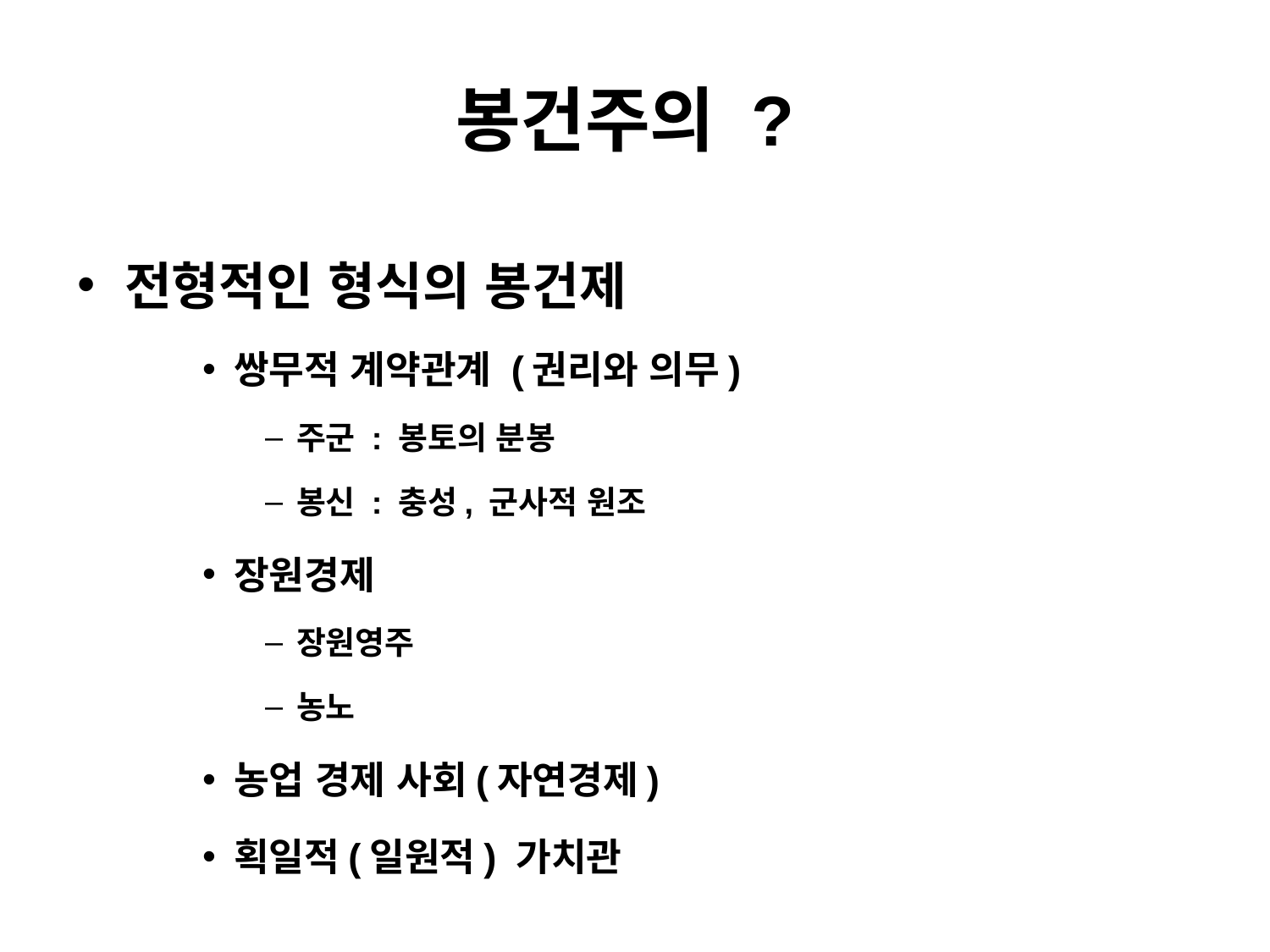

# 봉건주의 ?
전형적인 형식의 봉건제
쌍무적 계약관계 (권리와 의무)
주군 : 봉토의 분봉
봉신 : 충성, 군사적 원조
장원경제
장원영주
농노
농업 경제 사회(자연경제)
획일적(일원적) 가치관